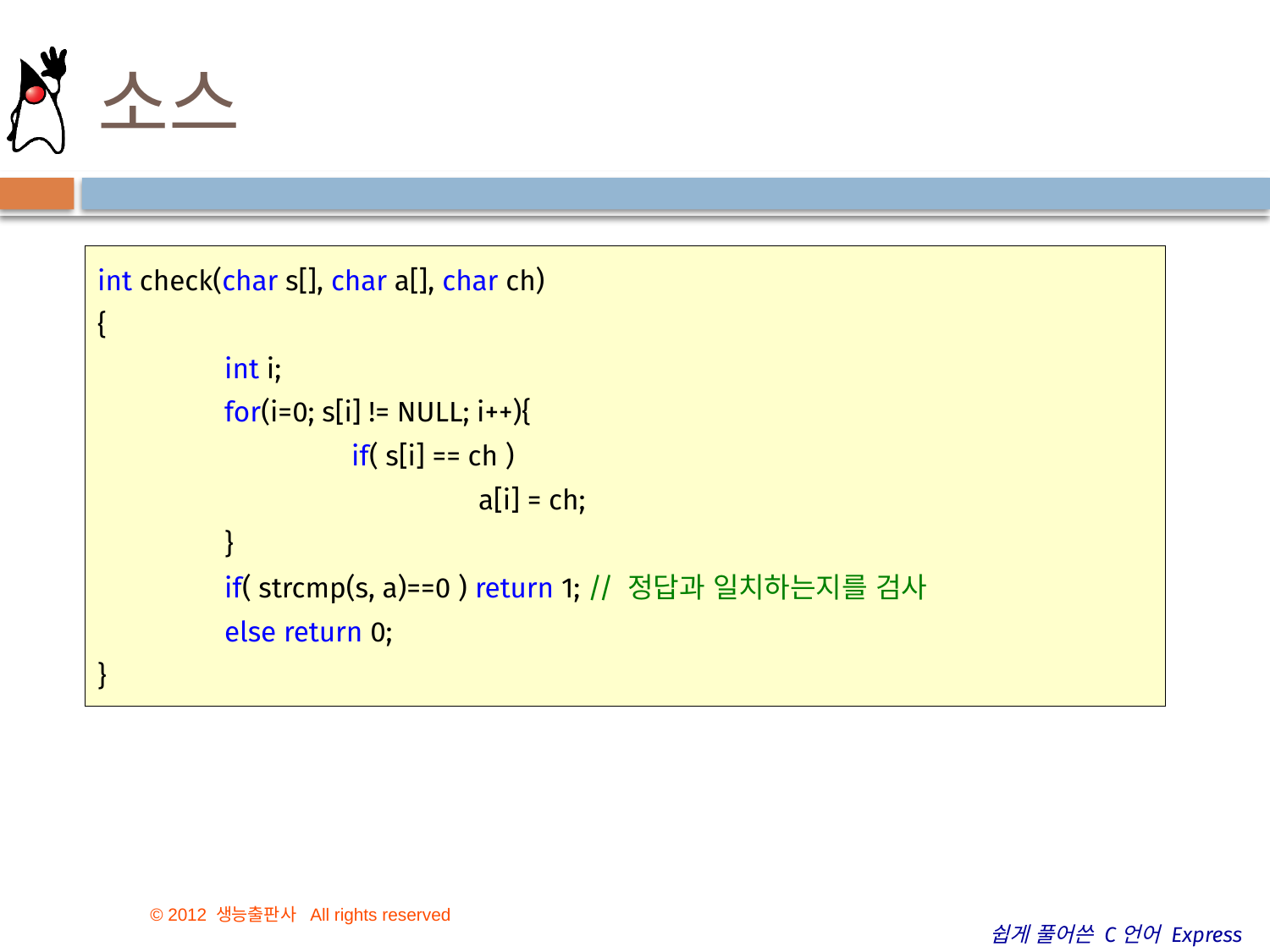

# 소스
int check(char s[], char a[], char ch)
{
	int i;
	for(i=0; s[i] != NULL; i++){
		if( s[i] == ch )
			a[i] = ch;
	}
	if( strcmp(s, a)==0 ) return 1; // 정답과 일치하는지를 검사
	else return 0;
}